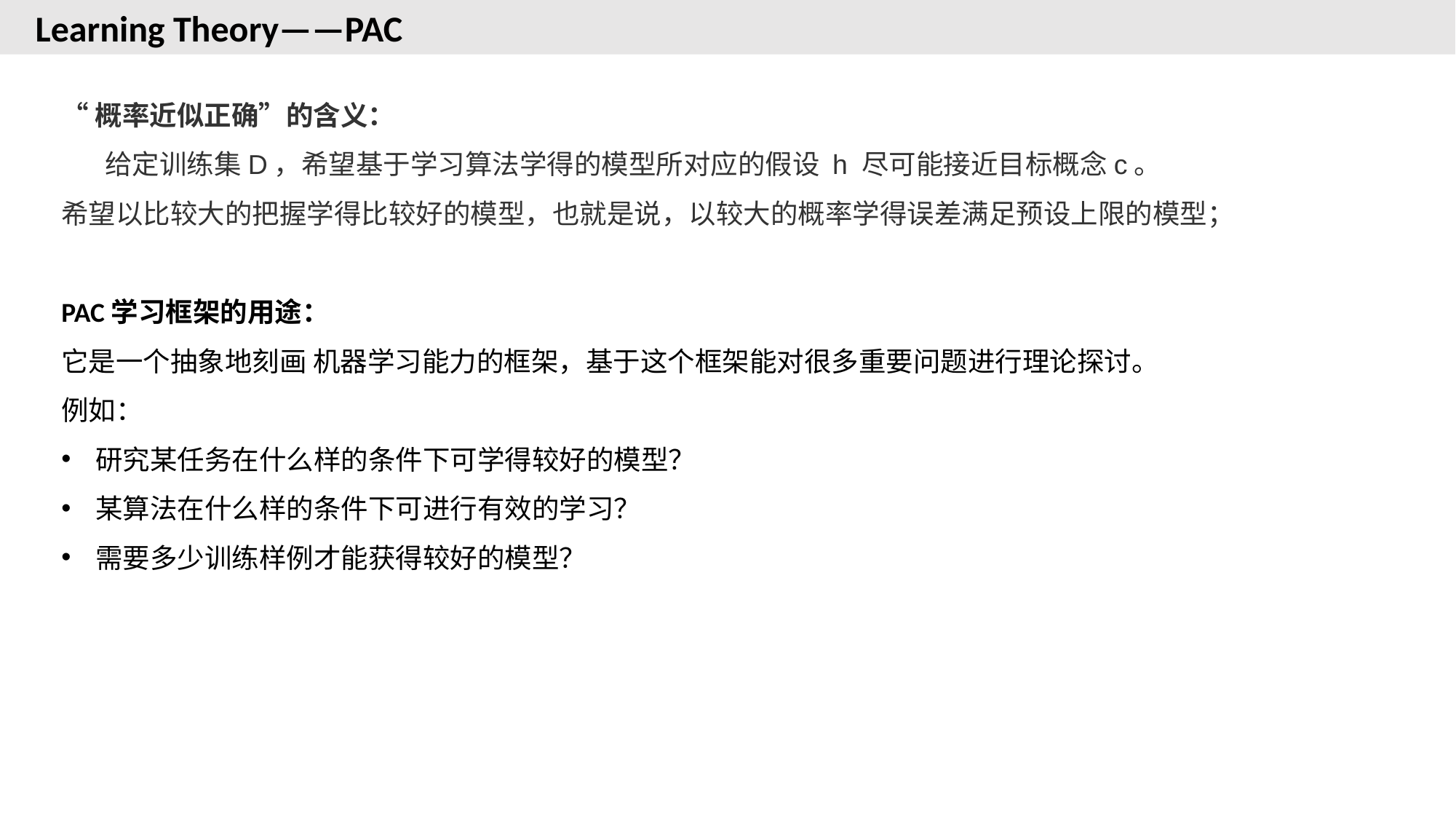

Learning Theory——PAC
“概率近似正确”的含义：
      给定训练集D，希望基于学习算法学得的模型所对应的假设 h 尽可能接近目标概念c。
希望以比较大的把握学得比较好的模型，也就是说，以较大的概率学得误差满足预设上限的模型；

PAC学习框架的用途：
它是一个抽象地刻画 机器学习能力的框架，基于这个框架能对很多重要问题进行理论探讨。
例如：
研究某任务在什么样的条件下可学得较好的模型？
某算法在什么样的条件下可进行有效的学习？
需要多少训练样例才能获得较好的模型？